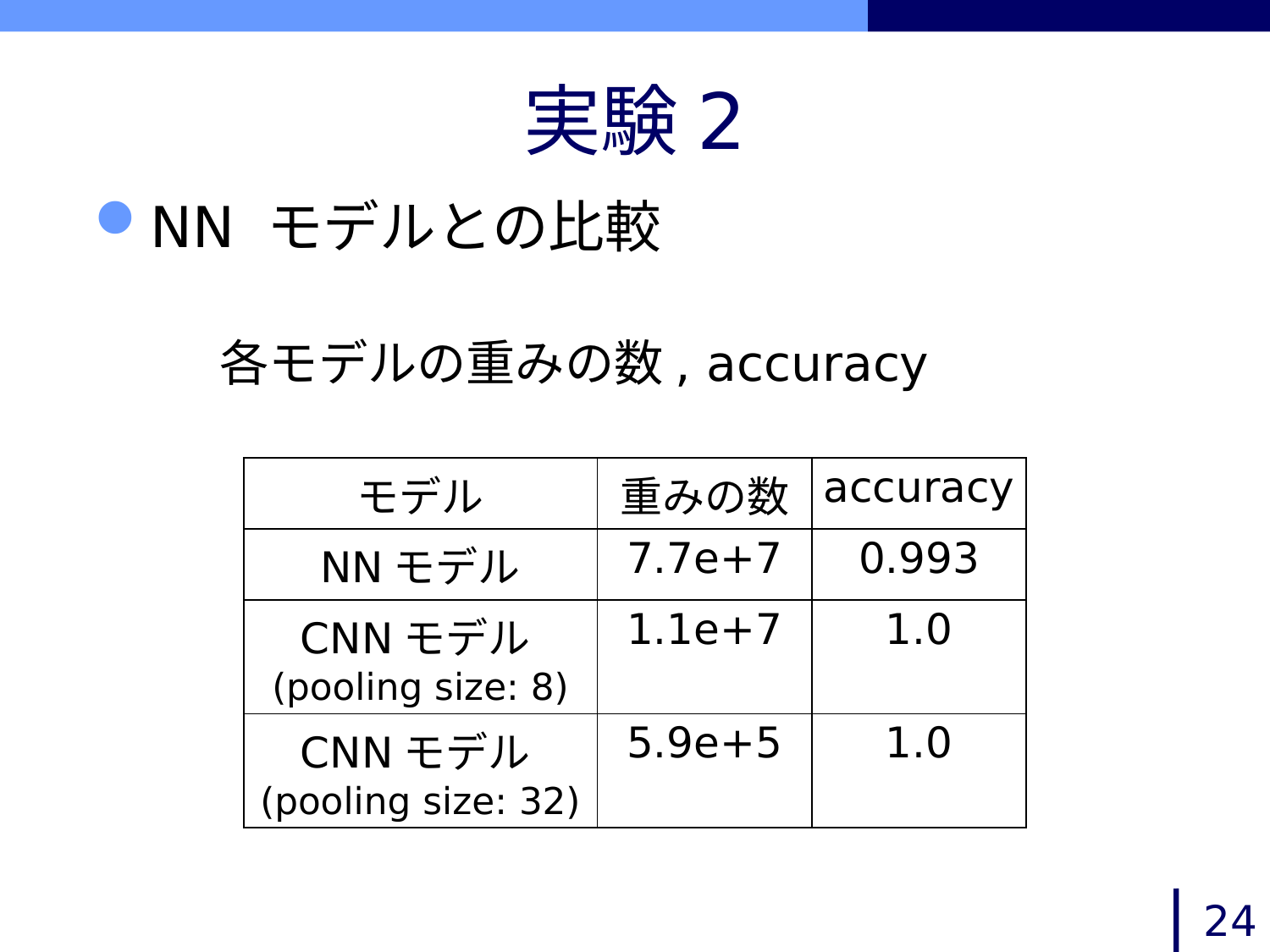

# 実験2
NN モデルとの比較
各モデルの重みの数, accuracy
| モデル | 重みの数 | accuracy |
| --- | --- | --- |
| NNモデル | 7.7e+7 | 0.993 |
| CNNモデル (pooling size: 8) | 1.1e+7 | 1.0 |
| CNNモデル (pooling size: 32) | 5.9e+5 | 1.0 |
24